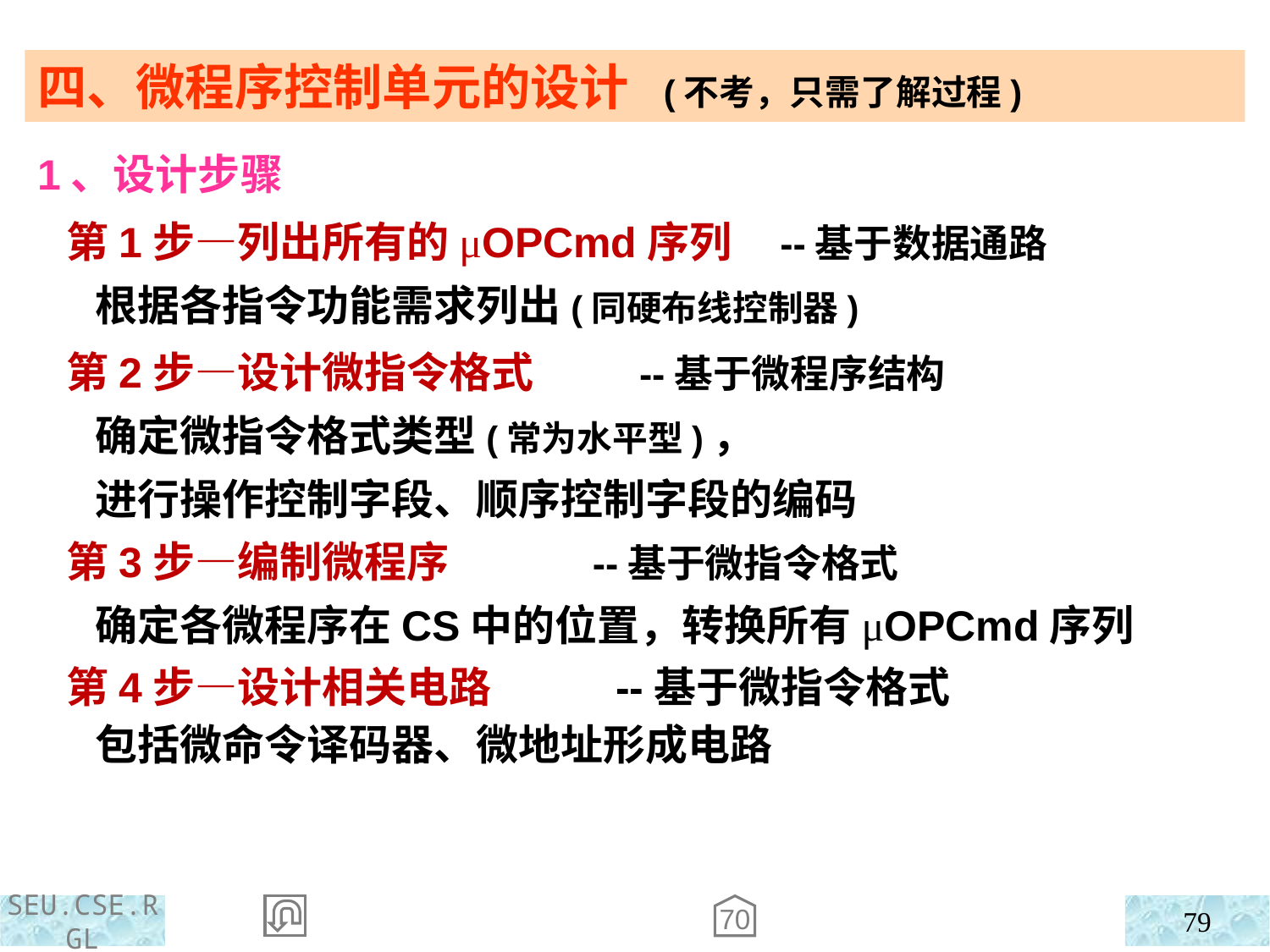

四、微程序控制单元的设计  (不考，只需了解过程)
1、设计步骤
  第1步—列出所有的μOPCmd序列    --基于数据通路
     根据各指令功能需求列出(同硬布线控制器)
  第2步—设计微指令格式          --基于微程序结构
     确定微指令格式类型(常为水平型)，
     进行操作控制字段、顺序控制字段的编码
  第3步—编制微程序              --基于微指令格式
     确定各微程序在CS中的位置，转换所有μOPCmd序列
  第4步—设计相关电路            --基于微指令格式
     包括微命令译码器、微地址形成电路

70
79